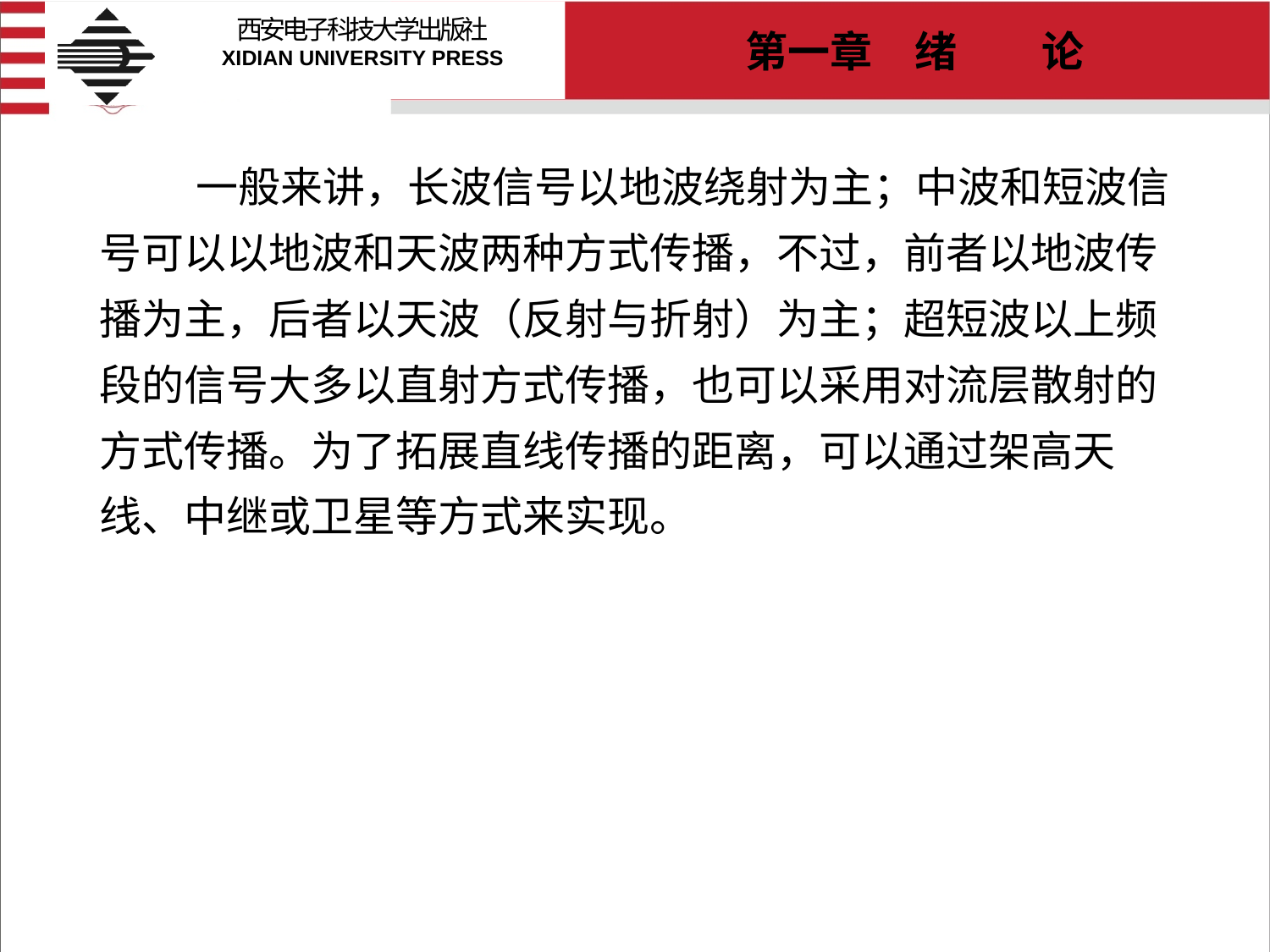

# 一般来讲，长波信号以地波绕射为主；中波和短波信号可以以地波和天波两种方式传播，不过，前者以地波传播为主，后者以天波（反射与折射）为主；超短波以上频段的信号大多以直射方式传播，也可以采用对流层散射的方式传播。为了拓展直线传播的距离，可以通过架高天线、中继或卫星等方式来实现。